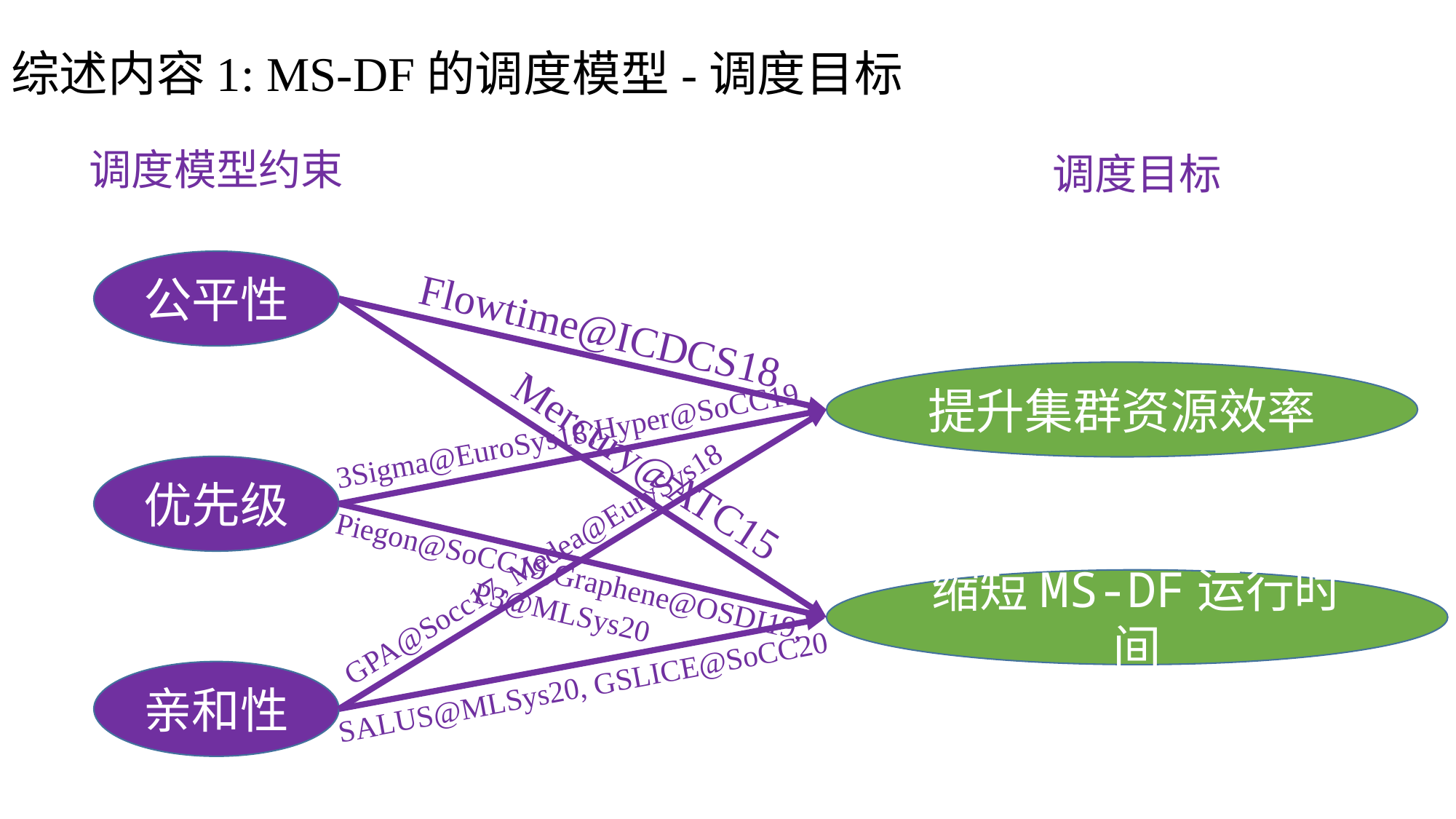

综述内容1: MS-DF的调度模型-调度目标
调度模型约束
调度目标
公平性
Flowtime@ICDCS18
提升集群资源效率
3Sigma@EuroSys18,Hyper@SoCC19
Mercury@ATC15
优先级
GPA@Socc17, Medea@EurySys18
Piegon@SoCC19,Graphene@OSDI19,P3@MLSys20
缩短MS-DF运行时间
亲和性
SALUS@MLSys20, GSLICE@SoCC20